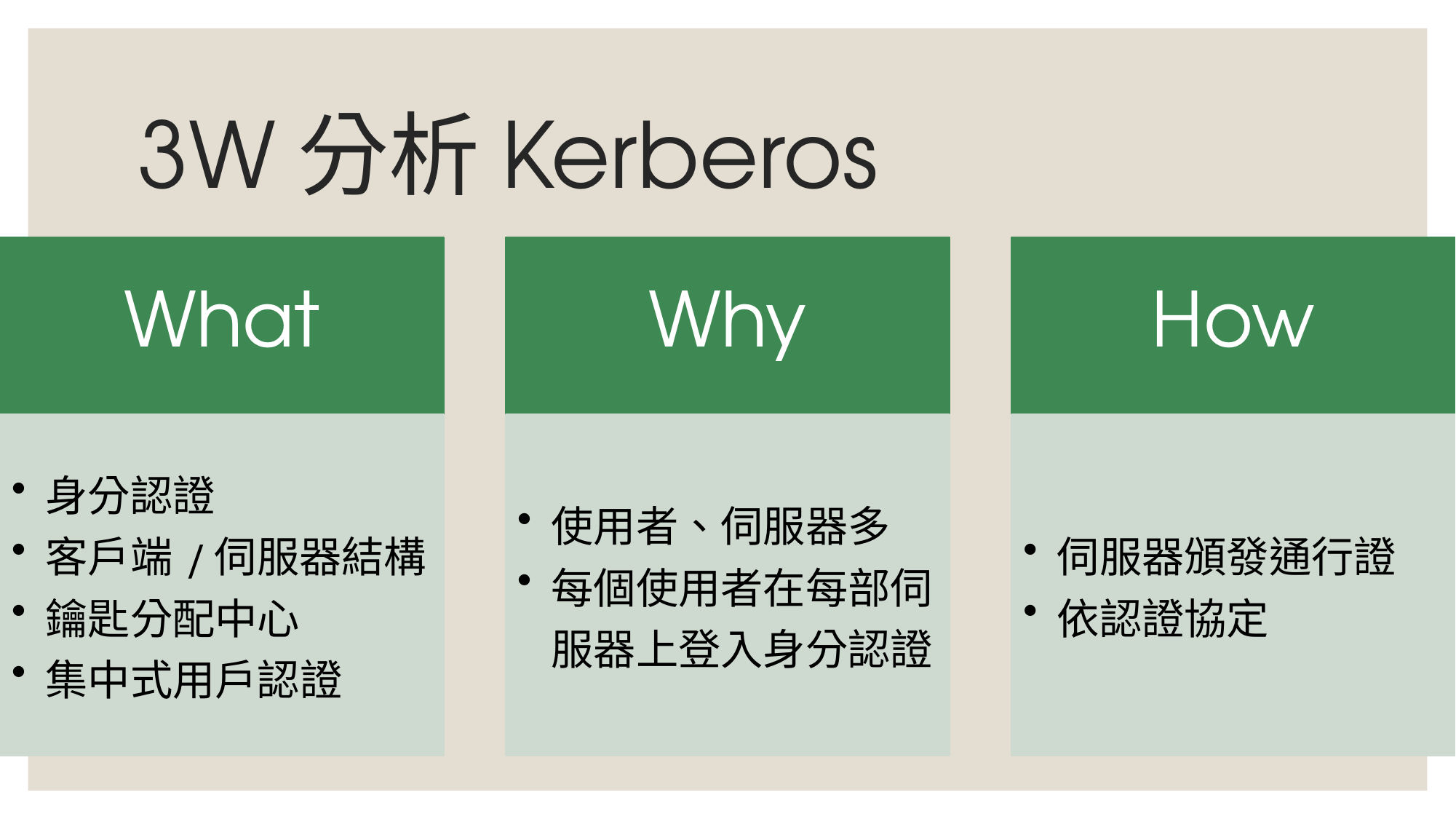

# 3W分析Kerberos
What
身分認證
客戶端/伺服器結構
Why
使用者、伺服器多
每個使用者在每部伺服器上登入身分認證
How
伺服器頒發通行證
依認證協定
鑰匙分配中心
集中式用戶認證